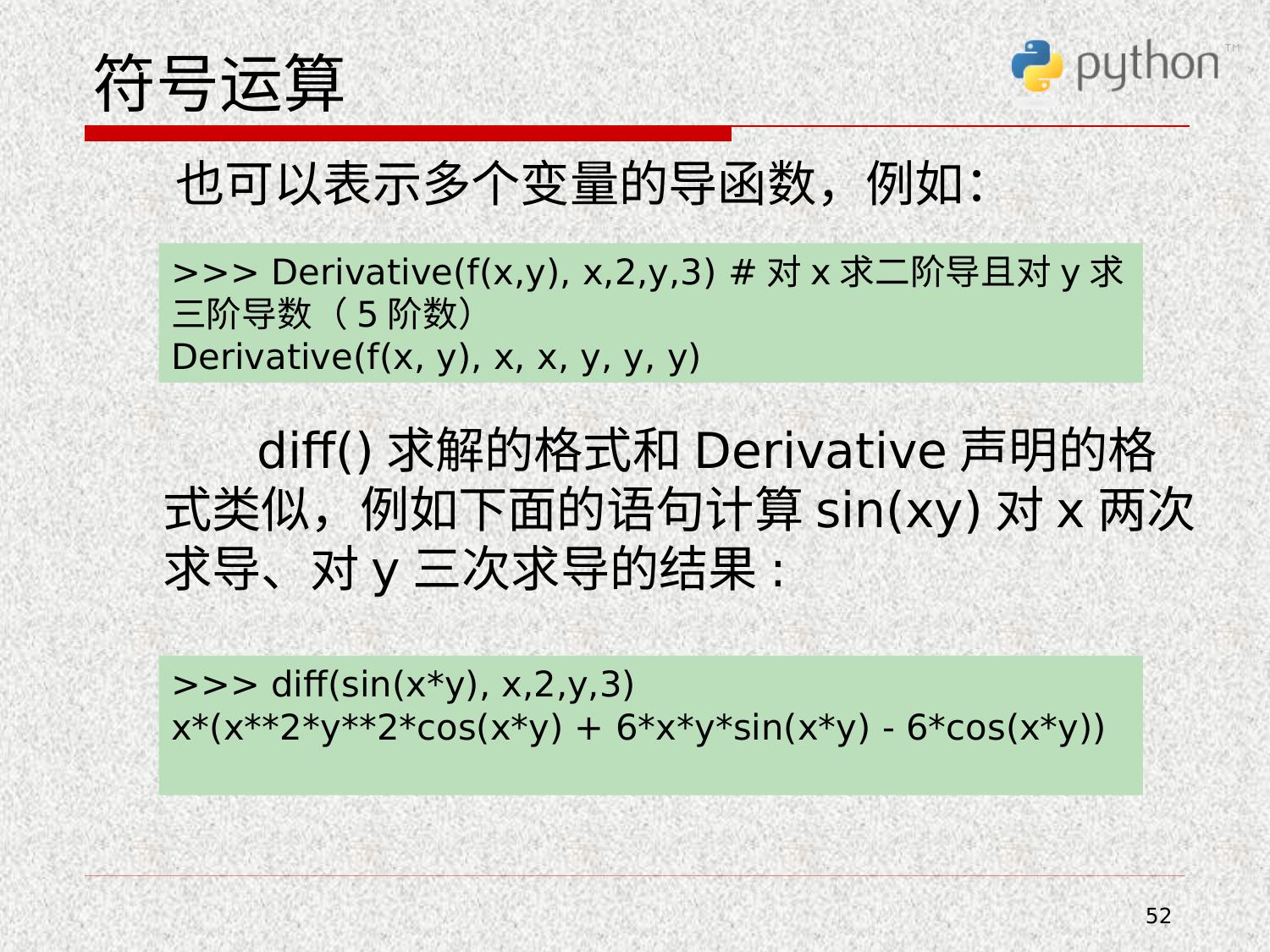

# 符号运算
      也可以表示多个变量的导函数，例如：

      diff()求解的格式和Derivative声明的格式类似，例如下面的语句计算sin(xy)对x两次求导、对y三次求导的结果:

>>> Derivative(f(x,y), x,2,y,3) #对x求二阶导且对y求三阶导数（5阶数）
Derivative(f(x, y), x, x, y, y, y)
>>> diff(sin(x*y), x,2,y,3)
x*(x**2*y**2*cos(x*y) + 6*x*y*sin(x*y) - 6*cos(x*y))

52